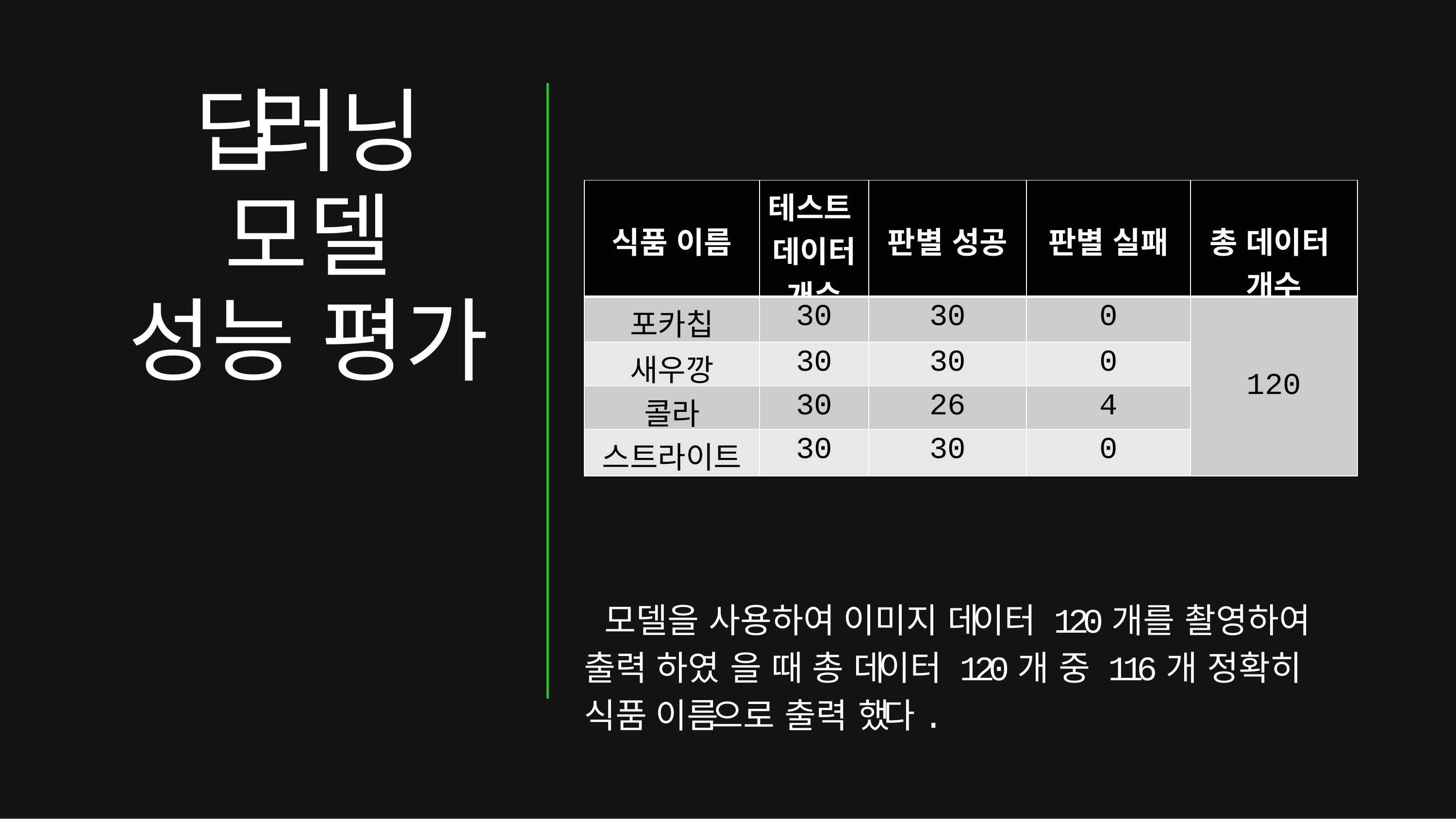

# 딥러닝 모델
성능 평가

| 식품 이름 | 테스트 데이터 개수 | 판별 성공 | 판별 실패 | 총 데이터 개수 |
| --- | --- | --- | --- | --- |
| 포카칩 | 30 | 30 | 0 | 120 |
| 새우깡 | 30 | 30 | 0 |  |
| 콜라 | 30 | 26 | 4 |  |
| 스트라이트 | 30 | 30 | 0 |  |
모델을 사용하여 이미지 데이터 120개를 촬영하여 출력 하였  을 때 총 데이터 120개 중 116개 정확히 식품 이름으로 출력  했다.